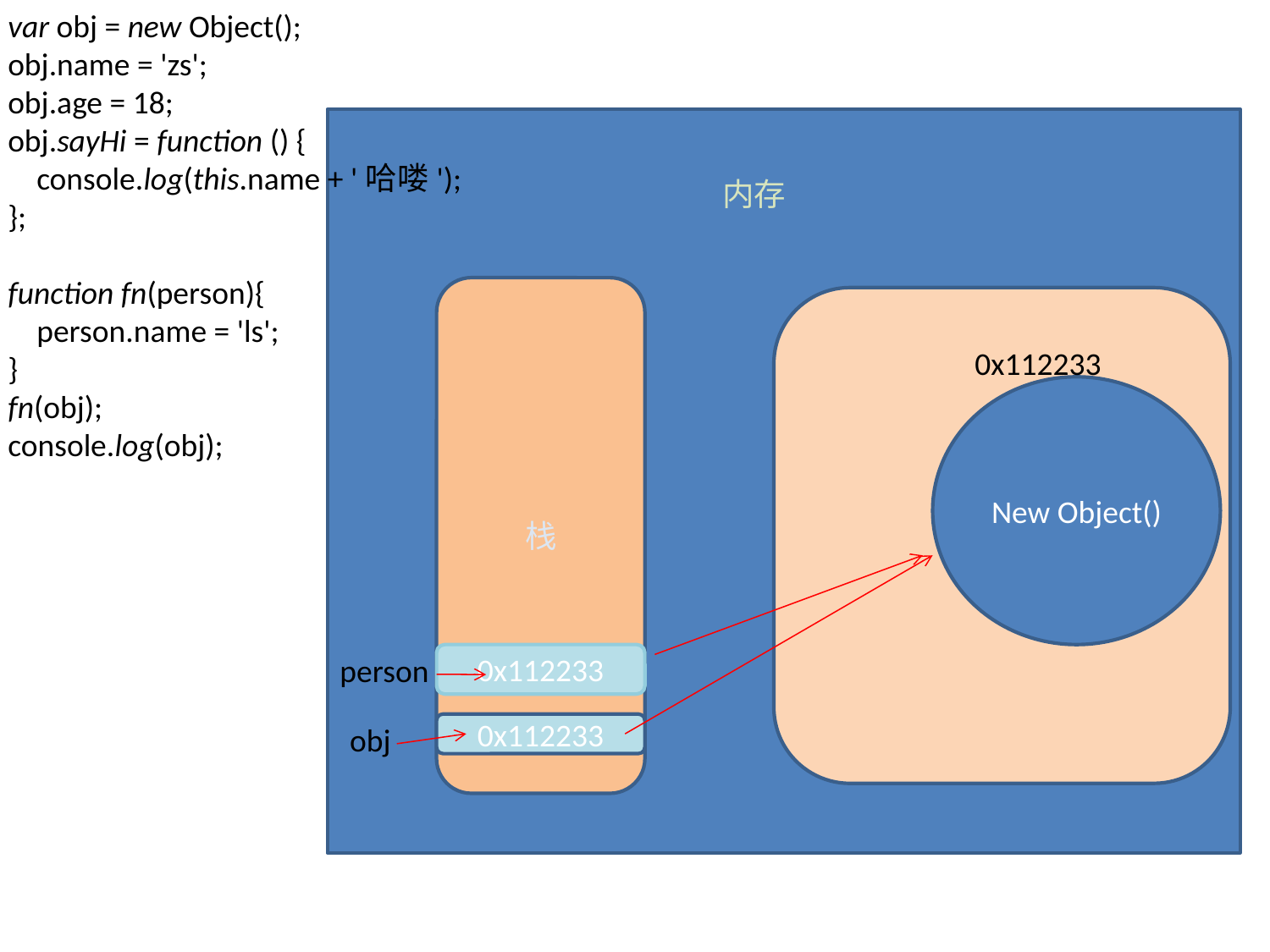

var obj = new Object();
obj.name = 'zs';
obj.age = 18;
obj.sayHi = function () {
    console.log(this.name + '哈喽');
};
function fn(person){
    person.name = 'ls';
}
fn(obj);
console.log(obj);

内存
栈
堆
0x112233
New Object()
person
0x112233
obj
0x112233